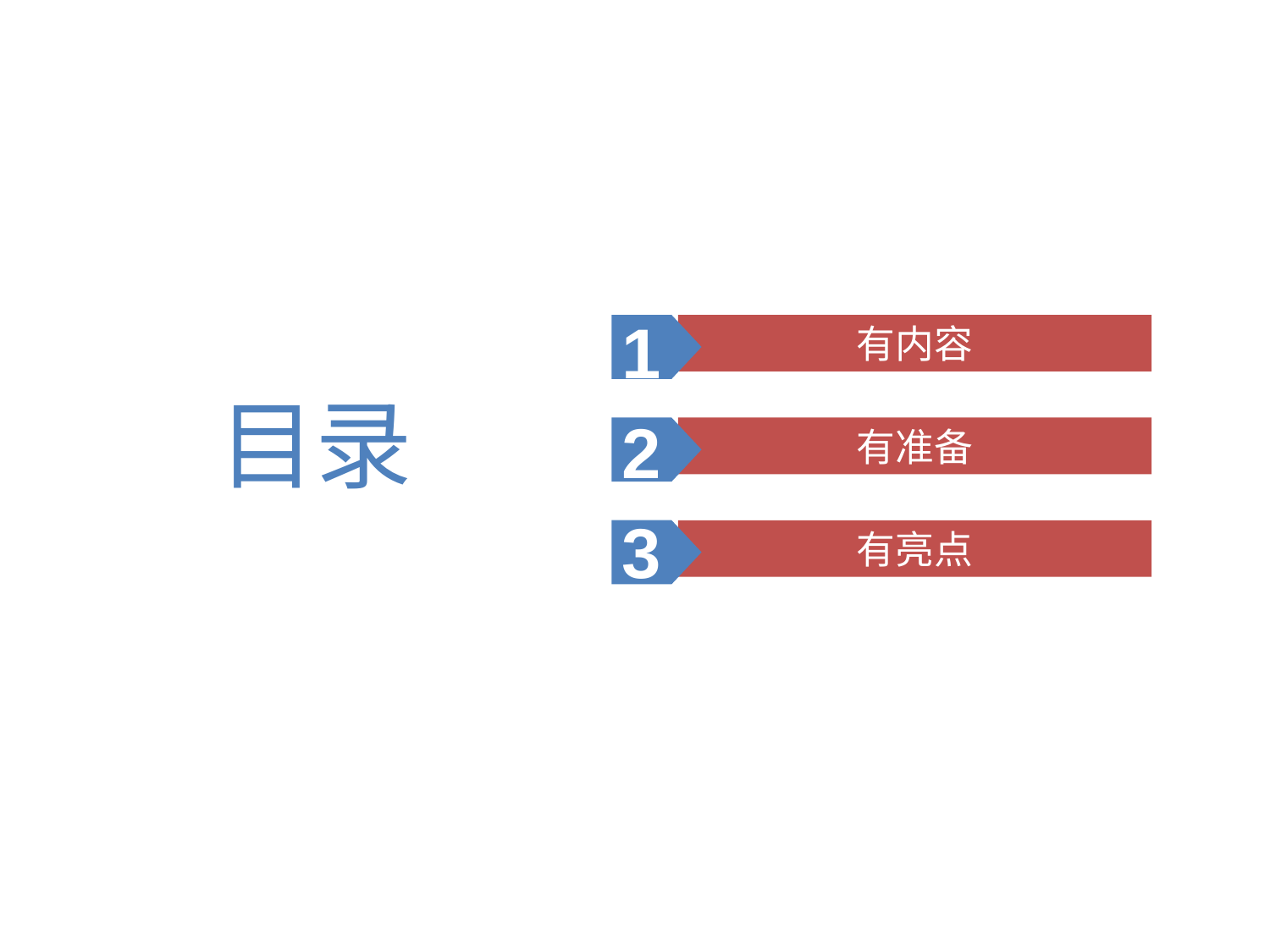

1

有内容
目录
2

有准备
3

有亮点